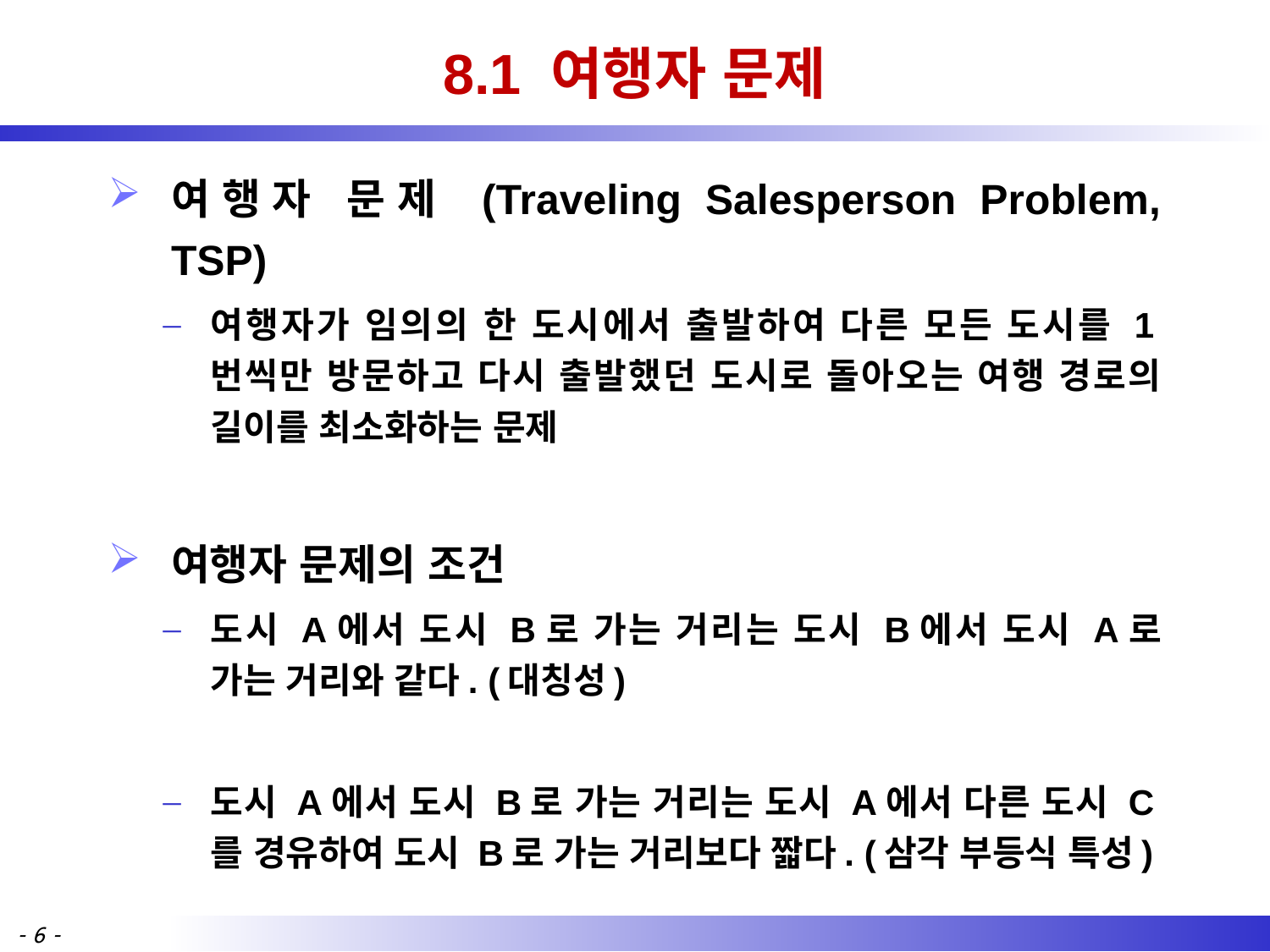

# 8.1 여행자 문제
여행자 문제 (Traveling Salesperson Problem, TSP)
여행자가 임의의 한 도시에서 출발하여 다른 모든 도시를 1번씩만 방문하고 다시 출발했던 도시로 돌아오는 여행 경로의 길이를 최소화하는 문제

여행자 문제의 조건
도시 A에서 도시 B로 가는 거리는 도시 B에서 도시 A로 가는 거리와 같다. (대칭성)

도시 A에서 도시 B로 가는 거리는 도시 A에서 다른 도시 C를 경유하여 도시 B로 가는 거리보다 짧다. (삼각 부등식 특성)
- 6 -